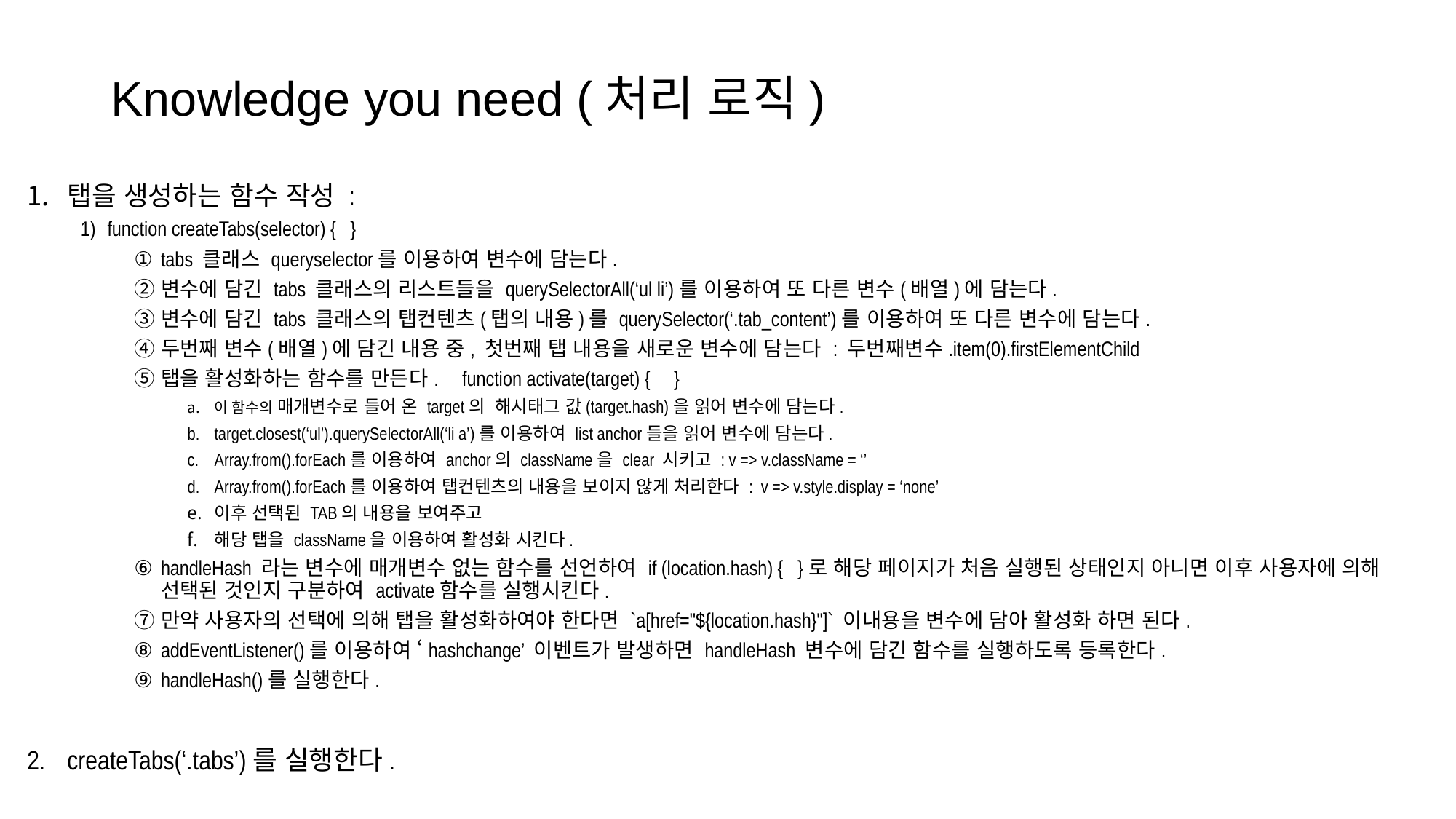

# Knowledge you need (처리 로직)
탭을 생성하는 함수 작성 :
function createTabs(selector) {   }
tabs 클래스 queryselector를 이용하여 변수에 담는다.
변수에 담긴 tabs 클래스의 리스트들을 querySelectorAll(‘ul li’)를 이용하여 또 다른 변수(배열)에 담는다.
변수에 담긴 tabs 클래스의 탭컨텐츠(탭의 내용)를 querySelector(‘.tab_content’)를 이용하여 또 다른 변수에 담는다.
두번째 변수(배열)에 담긴 내용 중, 첫번째 탭 내용을 새로운 변수에 담는다 : 두번째변수.item(0).firstElementChild
탭을 활성화하는 함수를 만든다.     function activate(target) {     }
이 함수의 매개변수로 들어 온 target의  해시태그 값(target.hash)을 읽어 변수에 담는다.
target.closest(‘ul’).querySelectorAll(‘li a’)를 이용하여 list anchor들을 읽어 변수에 담는다.
Array.from().forEach를 이용하여 anchor의 className을 clear 시키고 : v => v.className = ‘’
Array.from().forEach를 이용하여 탭컨텐츠의 내용을 보이지 않게 처리한다 :  v => v.style.display = ‘none’
이후 선택된 TAB의 내용을 보여주고
해당 탭을 className을 이용하여 활성화 시킨다.
handleHash 라는 변수에 매개변수 없는 함수를 선언하여 if (location.hash) {   }로 해당 페이지가 처음 실행된 상태인지 아니면 이후 사용자에 의해 선택된 것인지 구분하여 activate함수를 실행시킨다.
만약 사용자의 선택에 의해 탭을 활성화하여야 한다면 `a[href="${location.hash}"]` 이내용을 변수에 담아 활성화 하면 된다.
addEventListener()를 이용하여 ‘hashchange’ 이벤트가 발생하면 handleHash 변수에 담긴 함수를 실행하도록 등록한다.
handleHash()를 실행한다.

createTabs(‘.tabs’)를 실행한다.